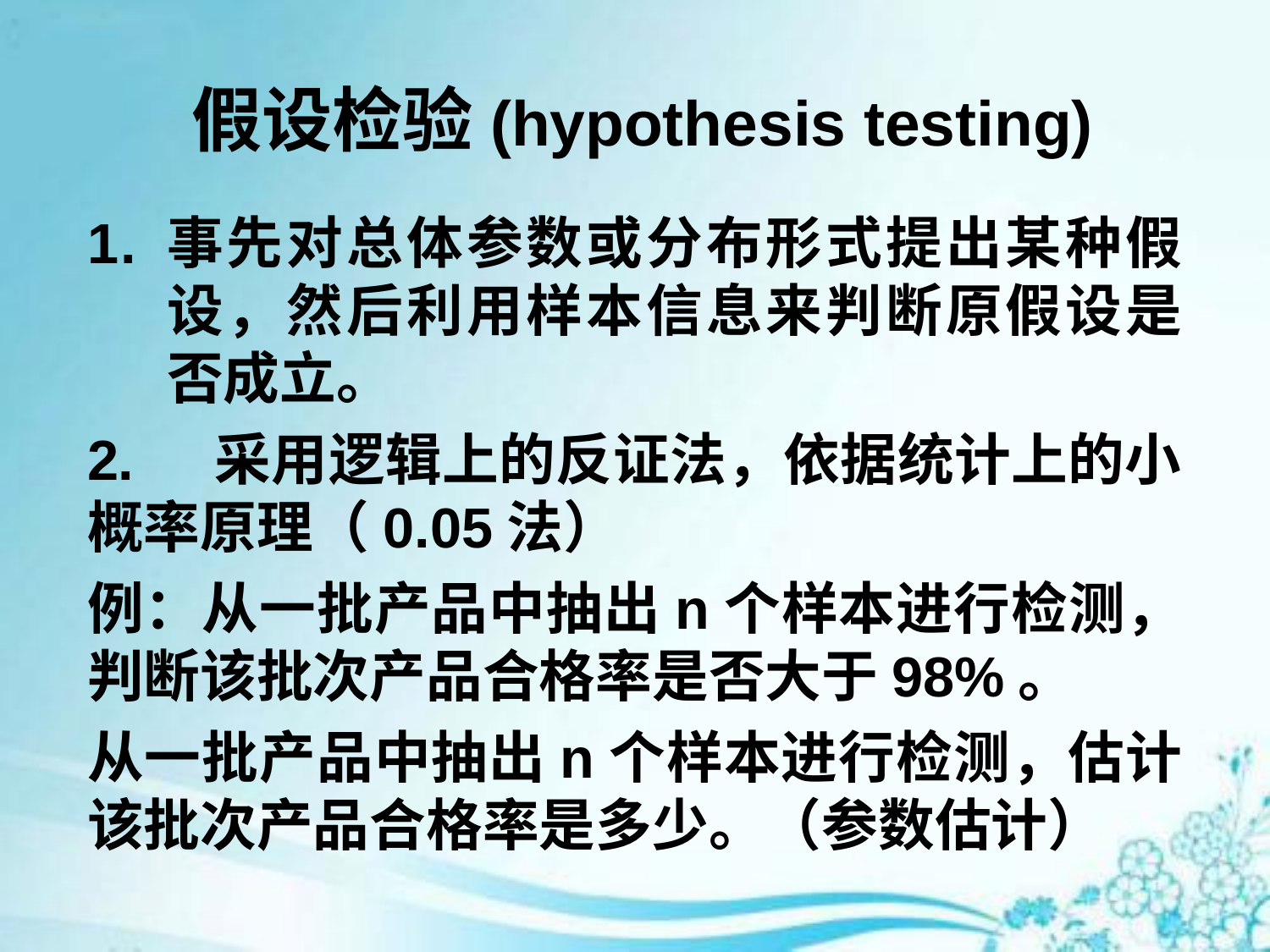

# 假设检验(hypothesis testing)
事先对总体参数或分布形式提出某种假设，然后利用样本信息来判断原假设是否成立。
2.	采用逻辑上的反证法，依据统计上的小概率原理（0.05法）
例：从一批产品中抽出n个样本进行检测，判断该批次产品合格率是否大于98%。
从一批产品中抽出n个样本进行检测，估计该批次产品合格率是多少。（参数估计）